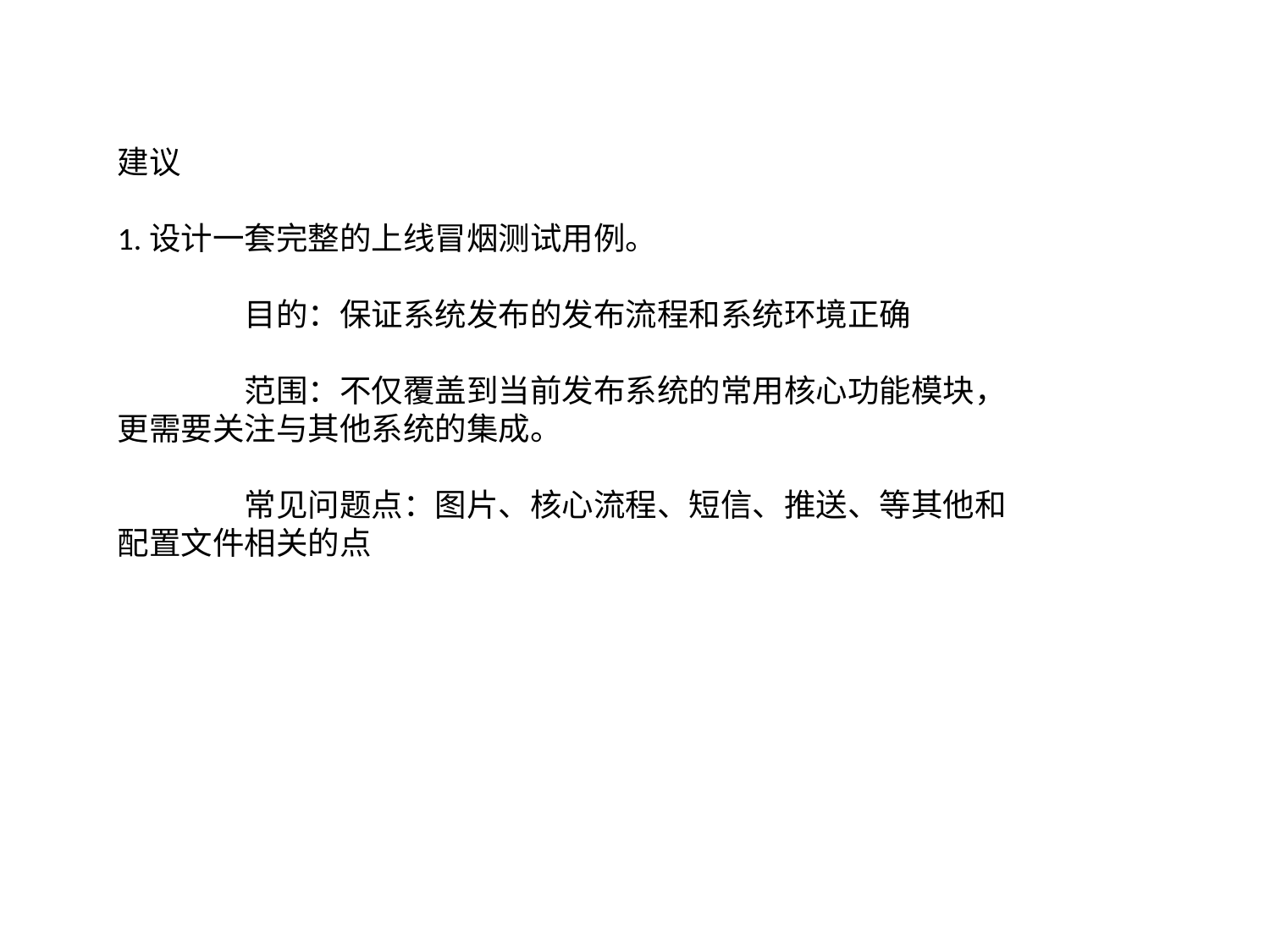

建议

1.设计一套完整的上线冒烟测试用例。

	目的：保证系统发布的发布流程和系统环境正确

	范围：不仅覆盖到当前发布系统的常用核心功能模块，更需要关注与其他系统的集成。

	常见问题点：图片、核心流程、短信、推送、等其他和配置文件相关的点